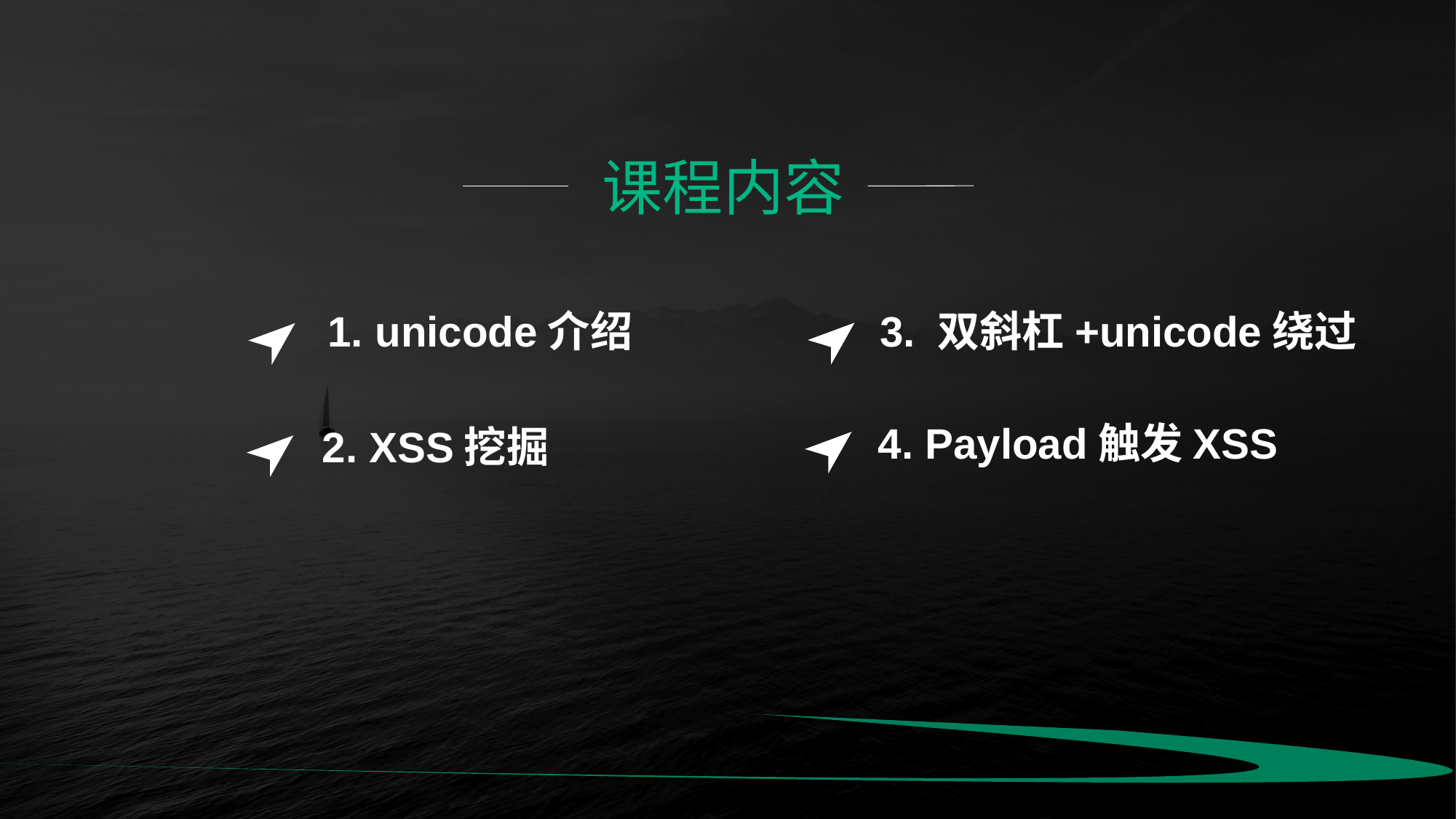

课程内容
3. 双斜杠+unicode绕过

4. Payload触发XSS

1. unicode介绍

2. XSS挖掘